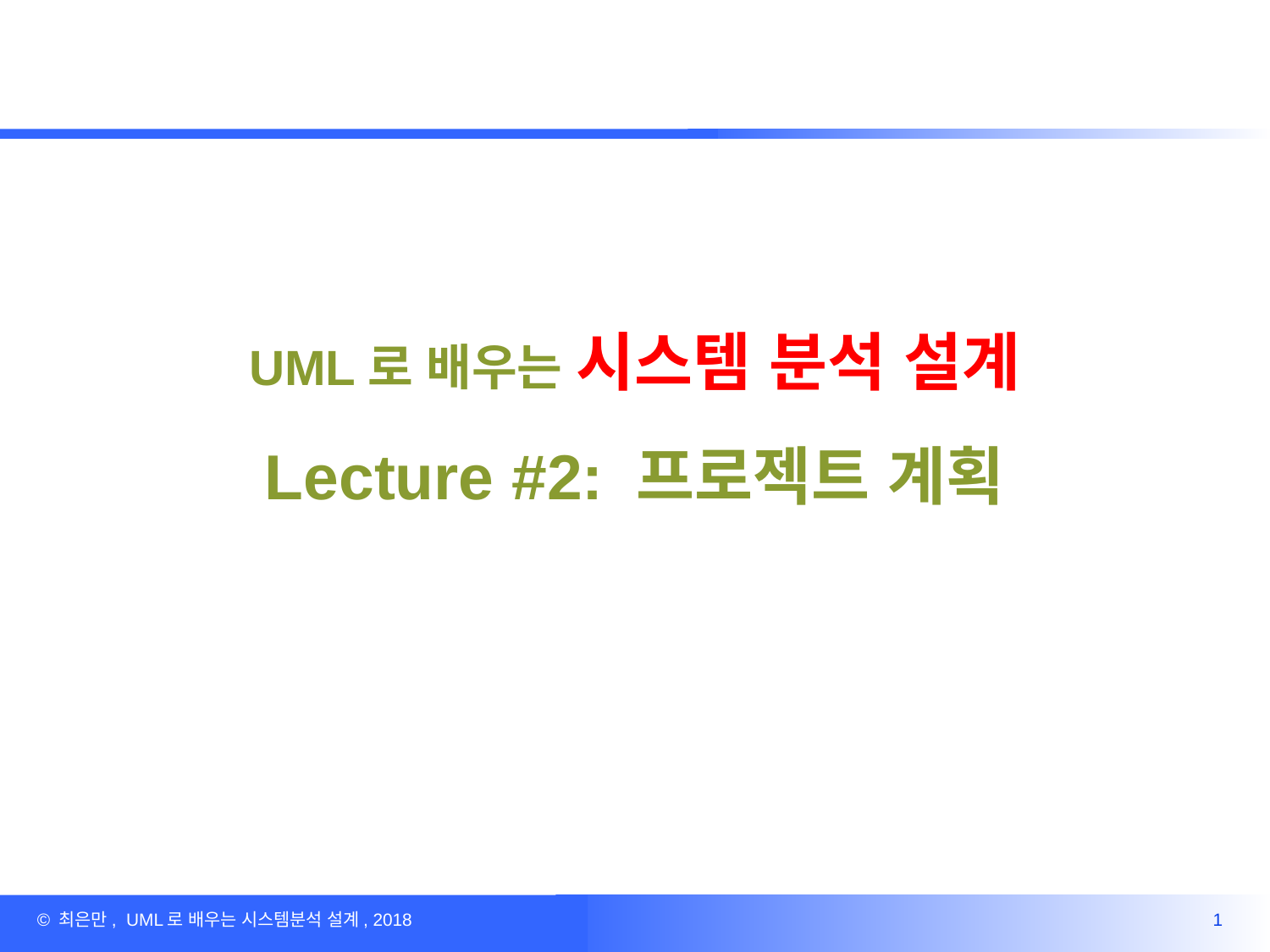

# UML로 배우는 시스템 분석 설계 Lecture #2: 프로젝트 계획